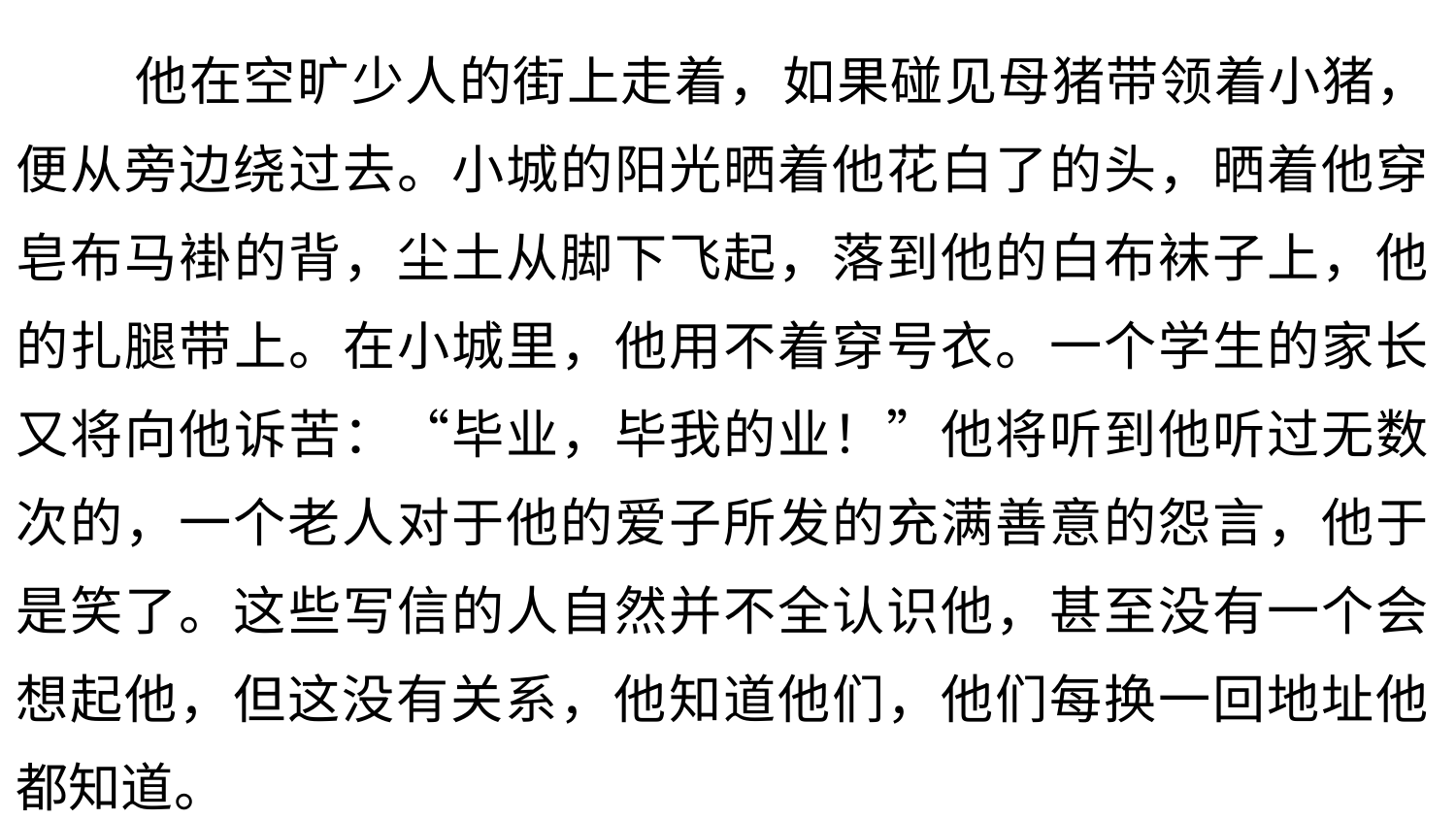

他在空旷少人的街上走着，如果碰见母猪带领着小猪，便从旁边绕过去。小城的阳光晒着他花白了的头，晒着他穿皂布马褂的背，尘土从脚下飞起，落到他的白布袜子上，他的扎腿带上。在小城里，他用不着穿号衣。一个学生的家长又将向他诉苦：“毕业，毕我的业！”他将听到他听过无数次的，一个老人对于他的爱子所发的充满善意的怨言，他于是笑了。这些写信的人自然并不全认识他，甚至没有一个会想起他，但这没有关系，他知道他们，他们每换一回地址他都知道。